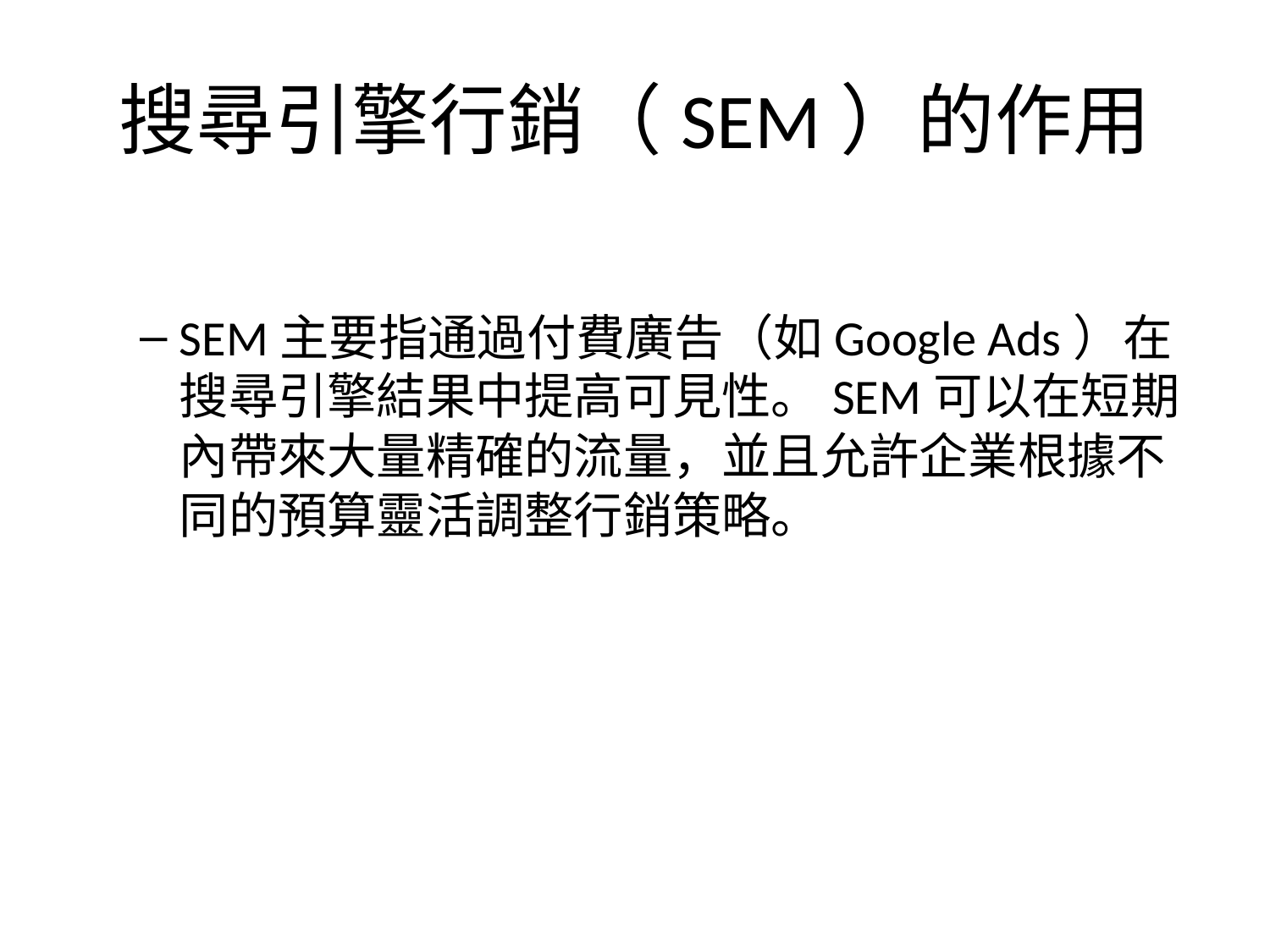

# 搜尋引擎行銷（SEM）的作用

SEM主要指通過付費廣告（如Google Ads）在搜尋引擎結果中提高可見性。SEM可以在短期內帶來大量精確的流量，並且允許企業根據不同的預算靈活調整行銷策略。